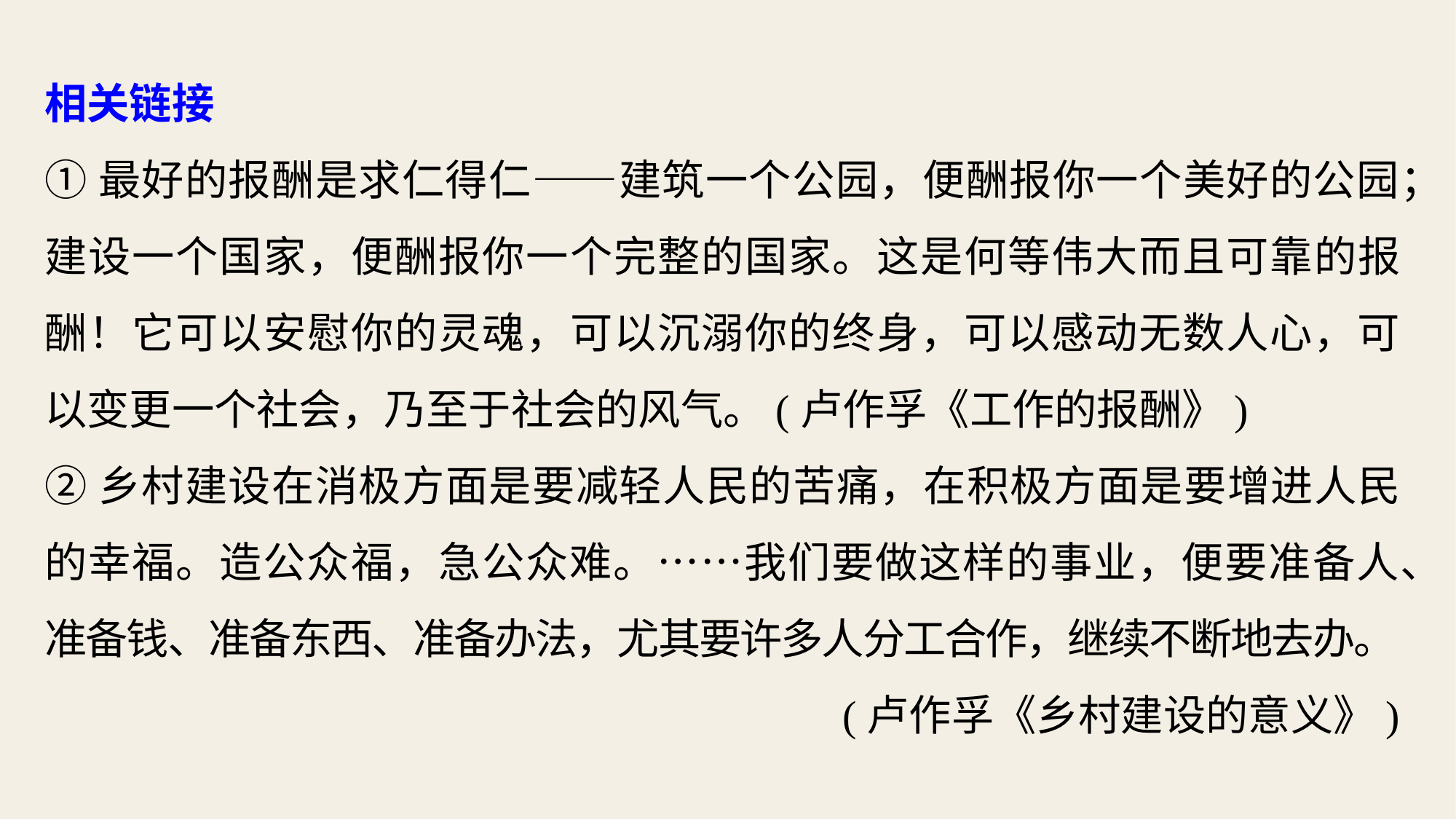

相关链接
①最好的报酬是求仁得仁——建筑一个公园，便酬报你一个美好的公园；建设一个国家，便酬报你一个完整的国家。这是何等伟大而且可靠的报酬！它可以安慰你的灵魂，可以沉溺你的终身，可以感动无数人心，可以变更一个社会，乃至于社会的风气。(卢作孚《工作的报酬》)
②乡村建设在消极方面是要减轻人民的苦痛，在积极方面是要增进人民的幸福。造公众福，急公众难。……我们要做这样的事业，便要准备人、准备钱、准备东西、准备办法，尤其要许多人分工合作，继续不断地去办。
			(卢作孚《乡村建设的意义》)